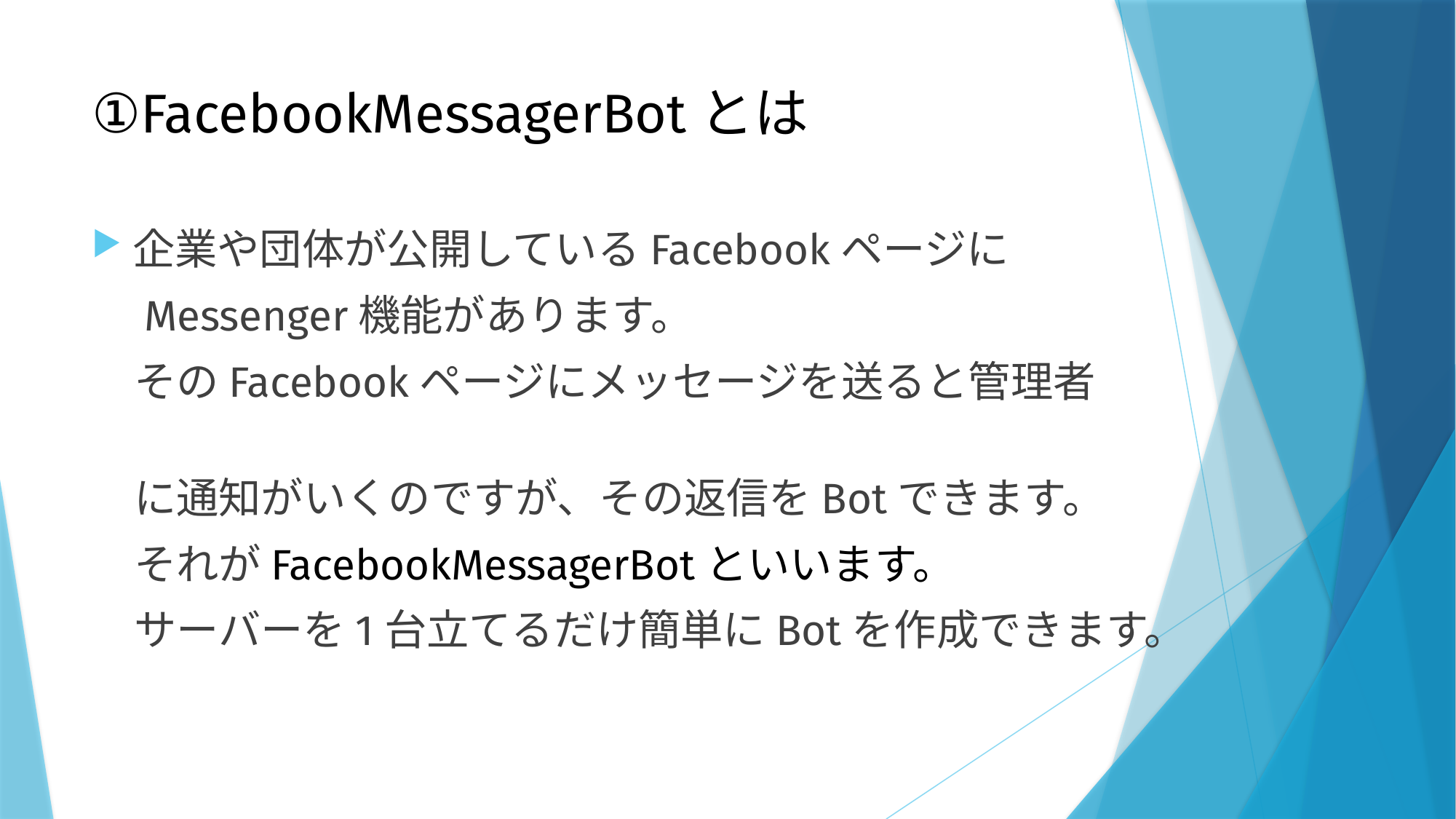

# ①FacebookMessagerBotとは
企業や団体が公開しているFacebookページに
　Messenger機能があります。
　そのFacebookページにメッセージを送ると管理者
　に通知がいくのですが、その返信をBotできます。
　それがFacebookMessagerBotといいます。
　サーバーを1台立てるだけ簡単にBotを作成できます。